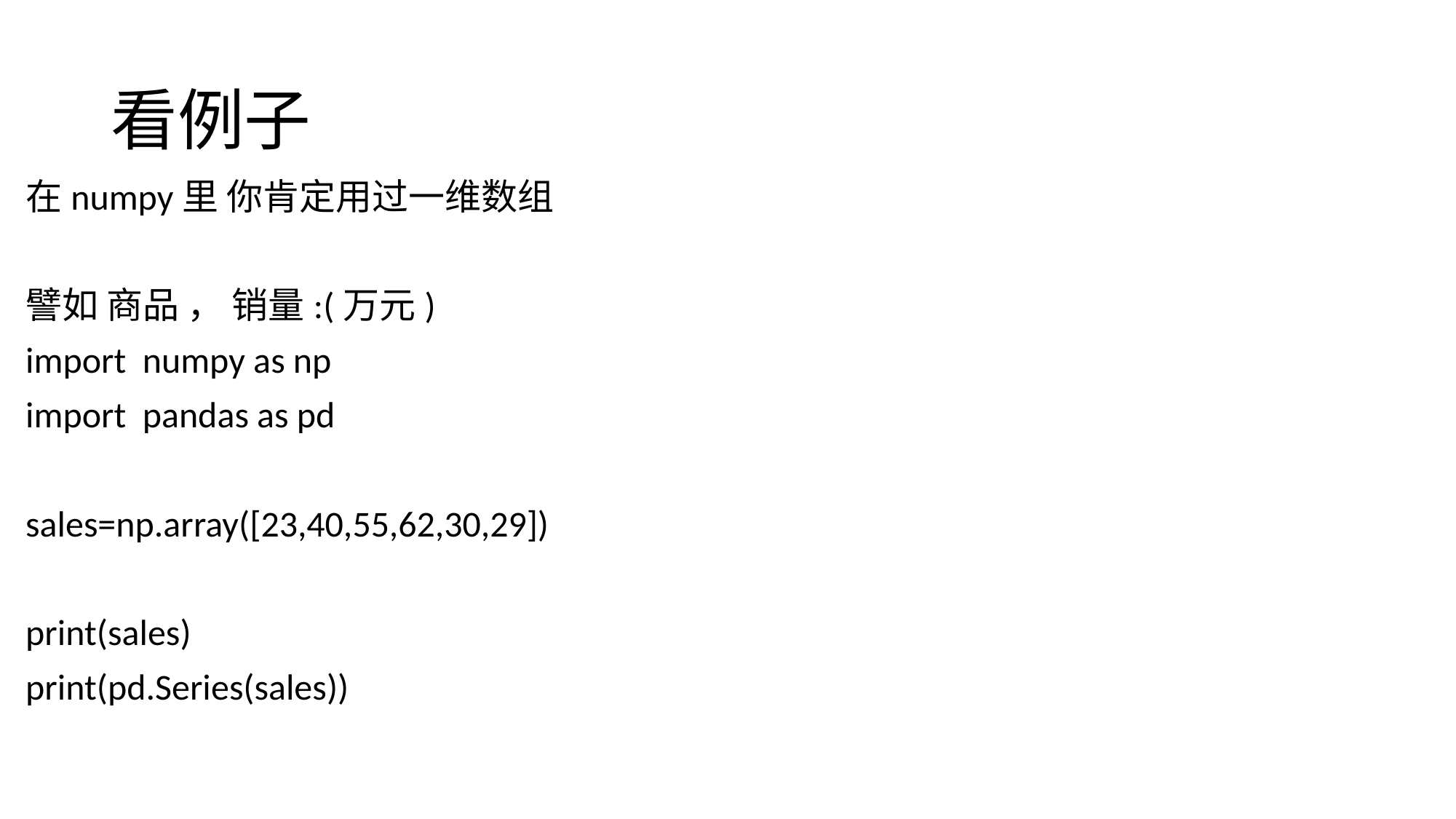

# 看例子
在numpy里 你肯定用过一维数组

譬如 商品 ， 销量:(万元)
import  numpy as np
import  pandas as pd

sales=np.array([23,40,55,62,30,29])

print(sales)
print(pd.Series(sales))